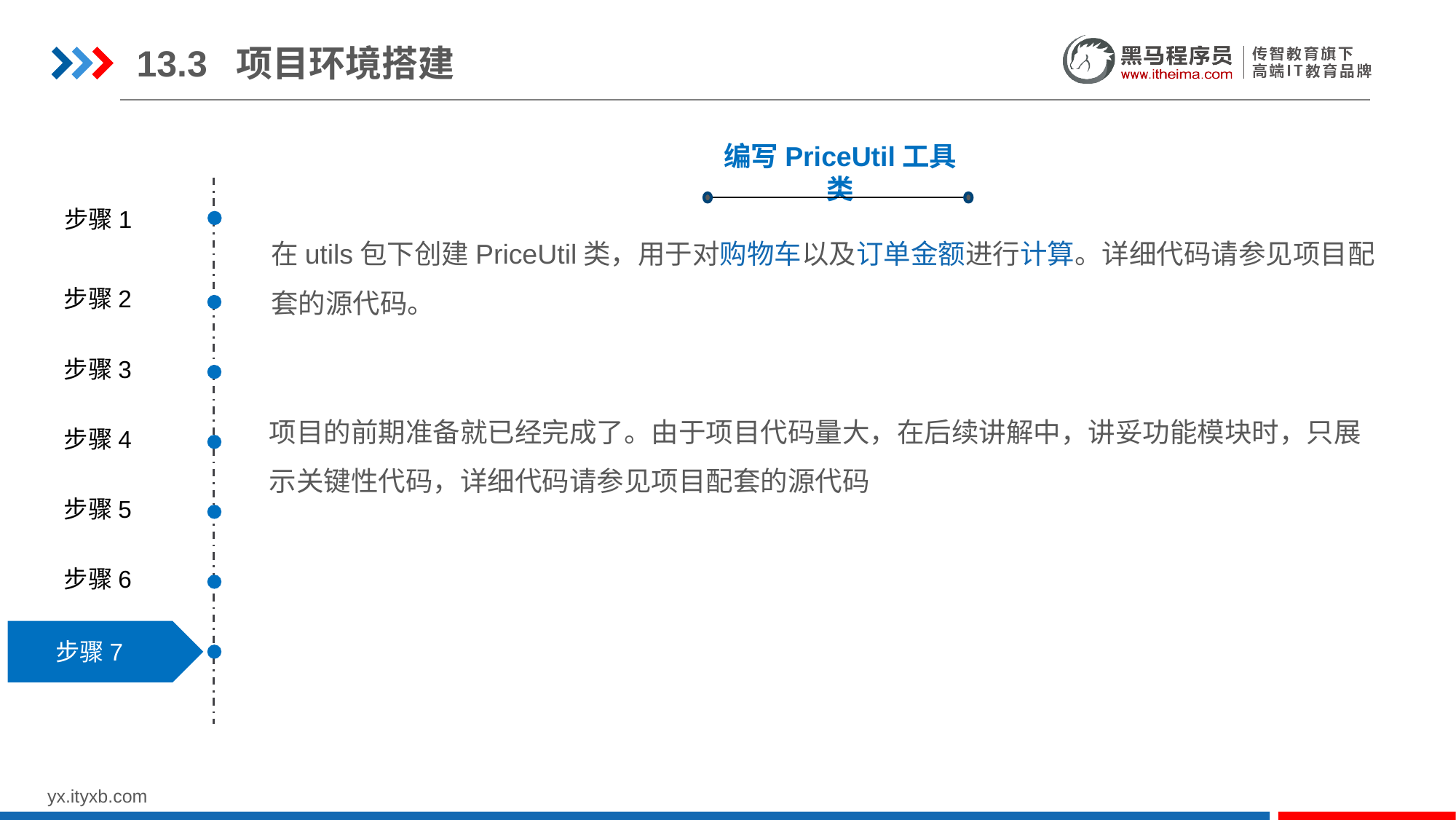

13.3  项目环境搭建
编写PriceUtil工具类

步骤1

在utils包下创建PriceUtil类，用于对购物车以及订单金额进行计算。详细代码请参见项目配套的源代码。
步骤2

步骤3

项目的前期准备就已经完成了。由于项目代码量大，在后续讲解中，讲妥功能模块时，只展示关键性代码，详细代码请参见项目配套的源代码
步骤4

步骤5

步骤6

步骤7